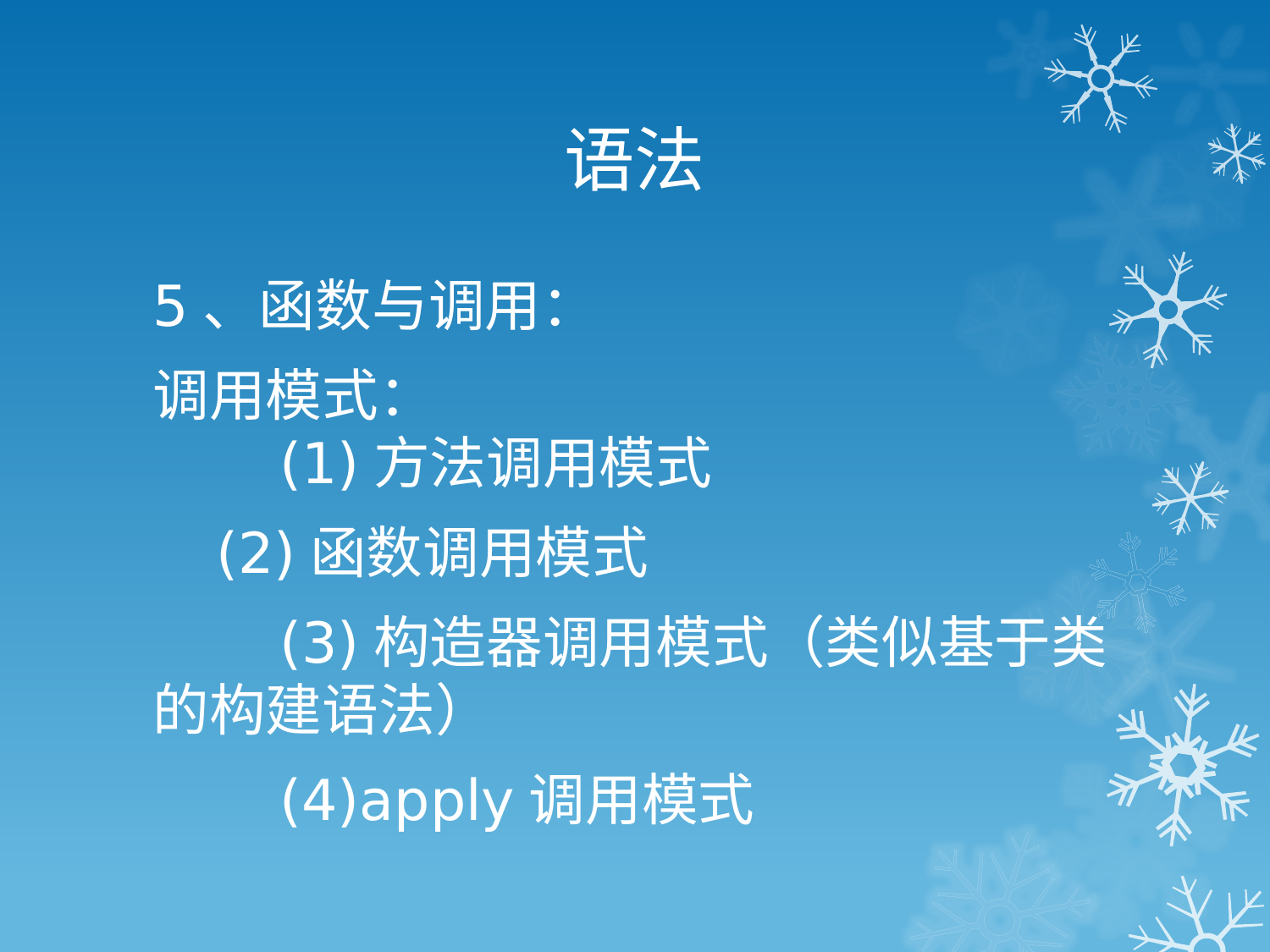

# 语法
5、函数与调用：
调用模式：
	(1)方法调用模式
(2)函数调用模式
	(3)构造器调用模式（类似基于类的构建语法）
	(4)apply调用模式